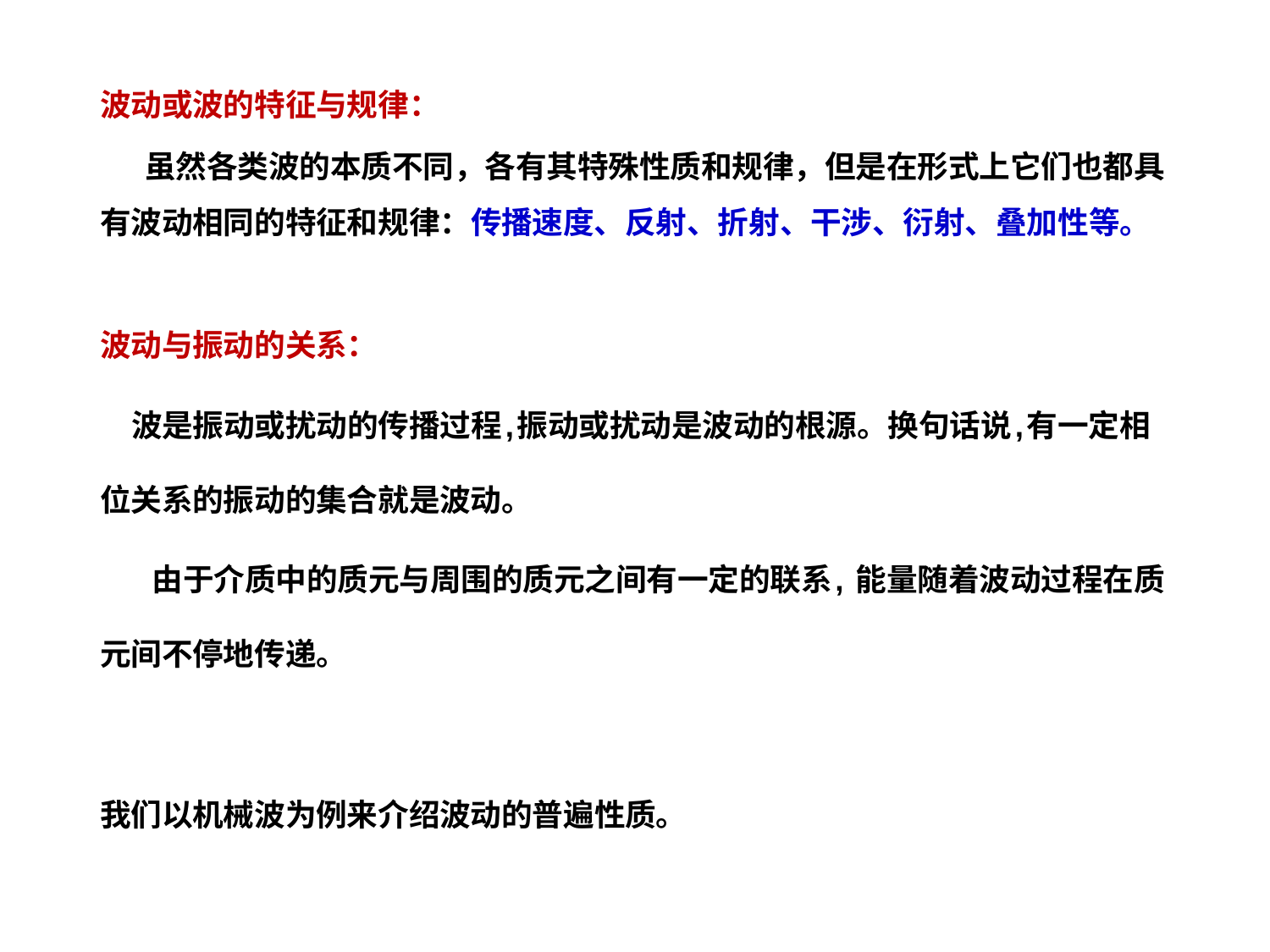

波动或波的特征与规律：
      虽然各类波的本质不同，各有其特殊性质和规律，但是在形式上它们也都具有波动相同的特征和规律：传播速度、反射、折射、干涉、衍射、叠加性等。

波动与振动的关系：
    波是振动或扰动的传播过程,振动或扰动是波动的根源。换句话说,有一定相位关系的振动的集合就是波动。
       由于介质中的质元与周围的质元之间有一定的联系, 能量随着波动过程在质元间不停地传递。

我们以机械波为例来介绍波动的普遍性质。

4